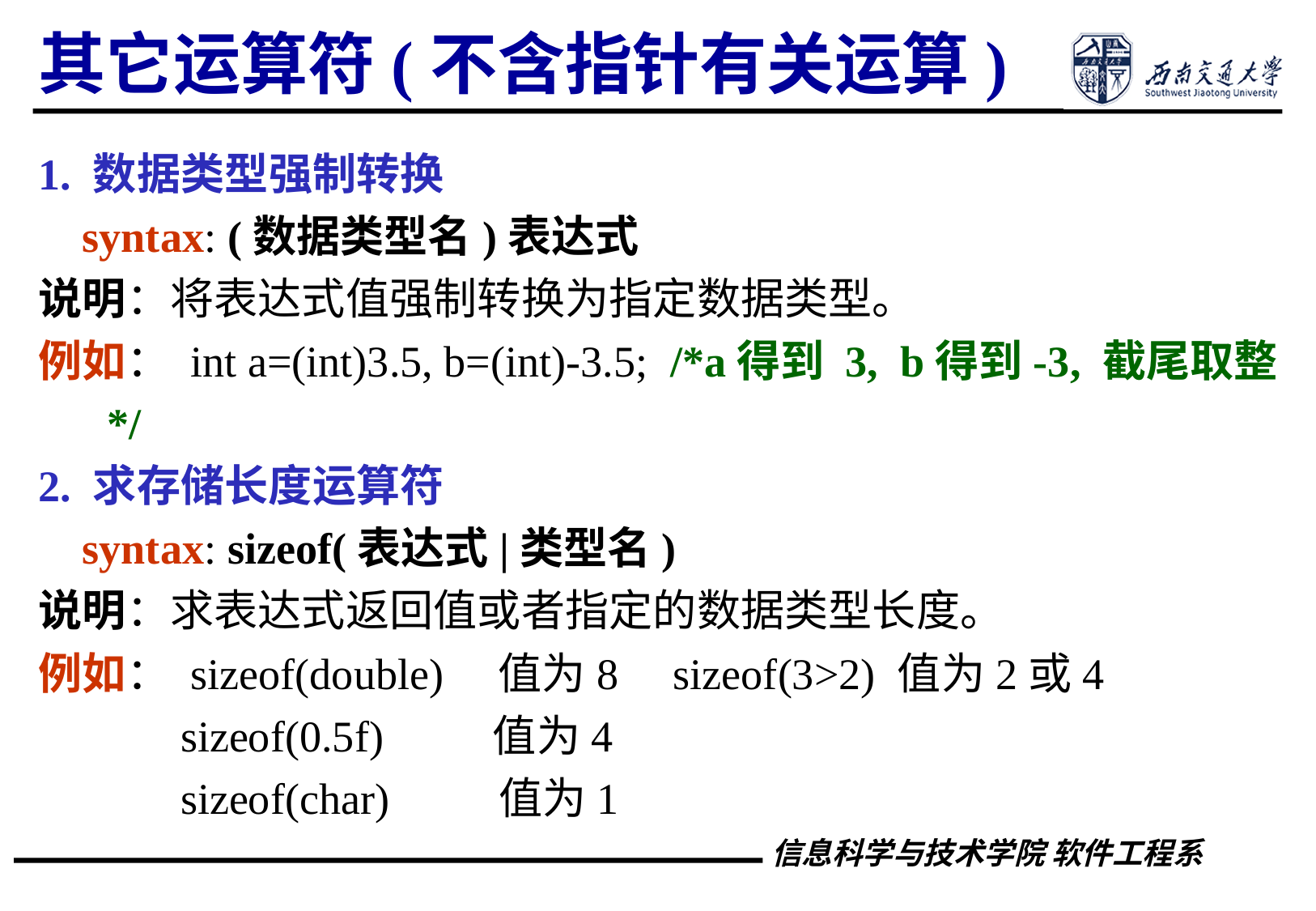

其它运算符(不含指针有关运算)
1. 数据类型强制转换
    syntax: (数据类型名)表达式
说明：将表达式值强制转换为指定数据类型。
例如： int a=(int)3.5, b=(int)-3.5;  /*a得到 3,  b得到-3, 截尾取整*/
2. 求存储长度运算符
    syntax: sizeof(表达式|类型名)
说明：求表达式返回值或者指定的数据类型长度。
例如： sizeof(double)    值为8     sizeof(3>2) 值为2或4
             sizeof(0.5f)         值为4
             sizeof(char)         值为1